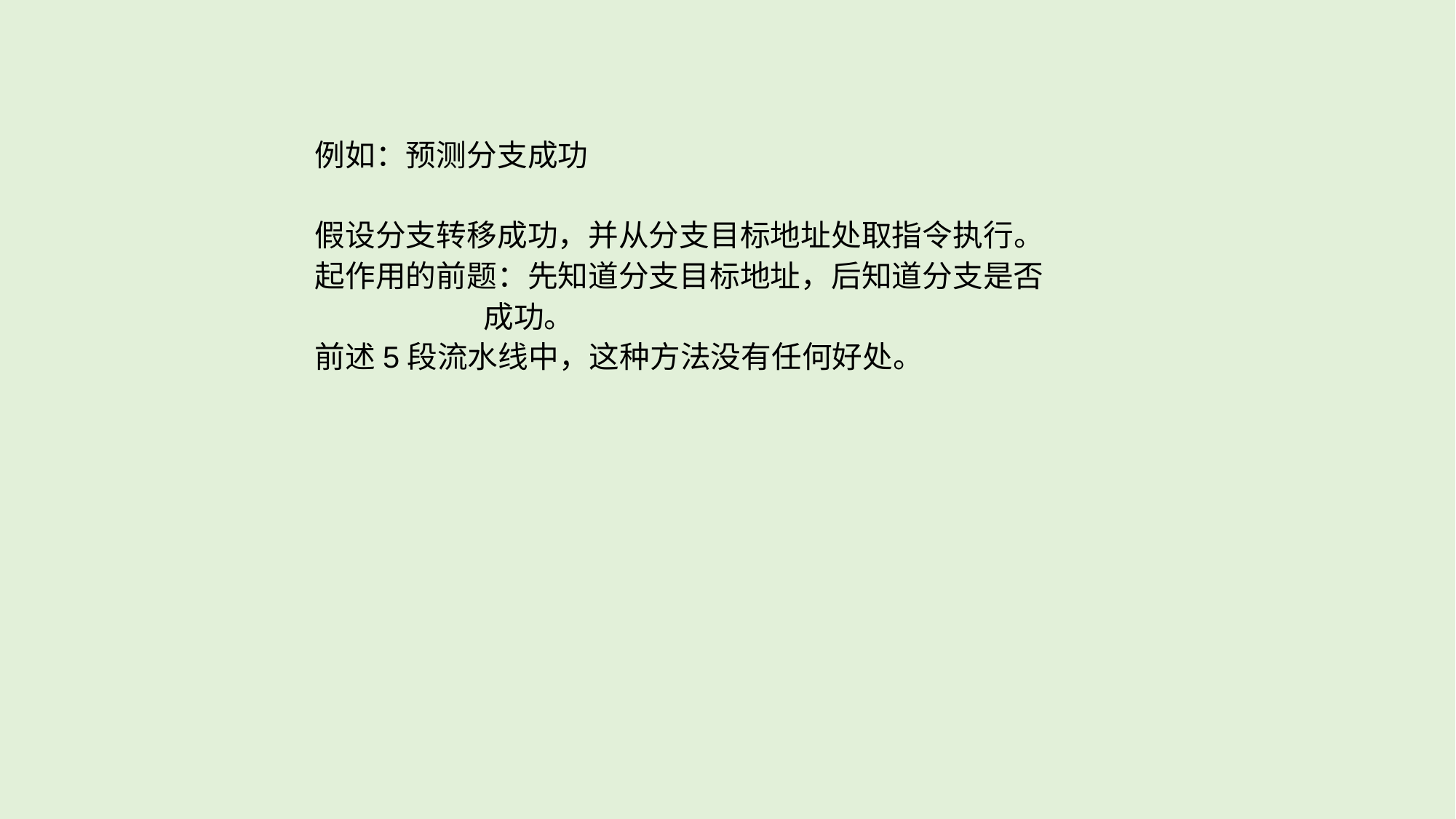

例如：预测分支成功

假设分支转移成功，并从分支目标地址处取指令执行。
起作用的前题：先知道分支目标地址，后知道分支是否
                        成功。
前述5段流水线中，这种方法没有任何好处。